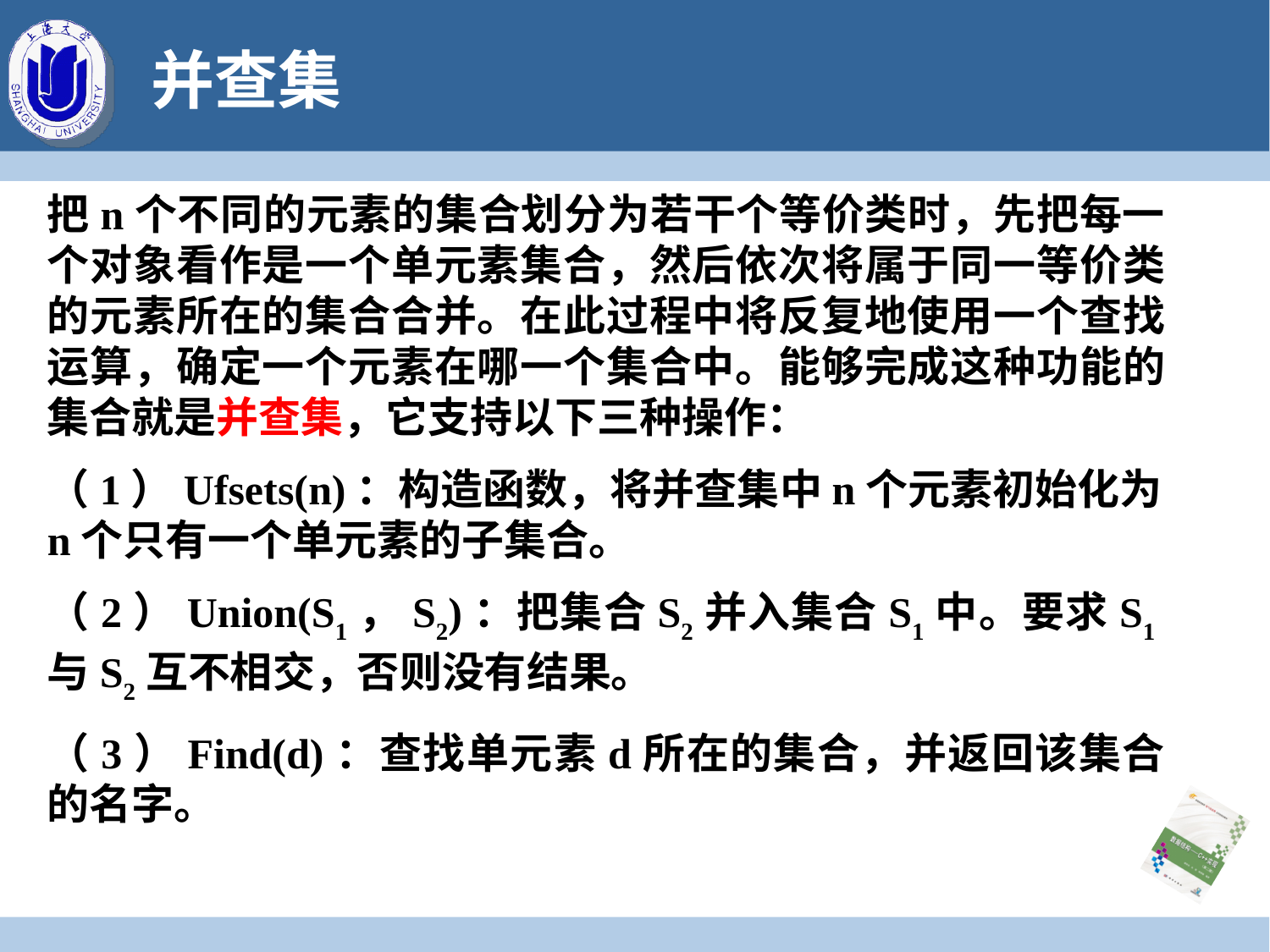

# 并查集
把n个不同的元素的集合划分为若干个等价类时，先把每一个对象看作是一个单元素集合，然后依次将属于同一等价类的元素所在的集合合并。在此过程中将反复地使用一个查找运算，确定一个元素在哪一个集合中。能够完成这种功能的集合就是并查集，它支持以下三种操作：
（1）Ufsets(n)：构造函数，将并查集中n个元素初始化为n个只有一个单元素的子集合。
（2）Union(S1，S2)：把集合S2并入集合S1中。要求S1与S2互不相交，否则没有结果。
（3）Find(d)：查找单元素d所在的集合，并返回该集合的名字。